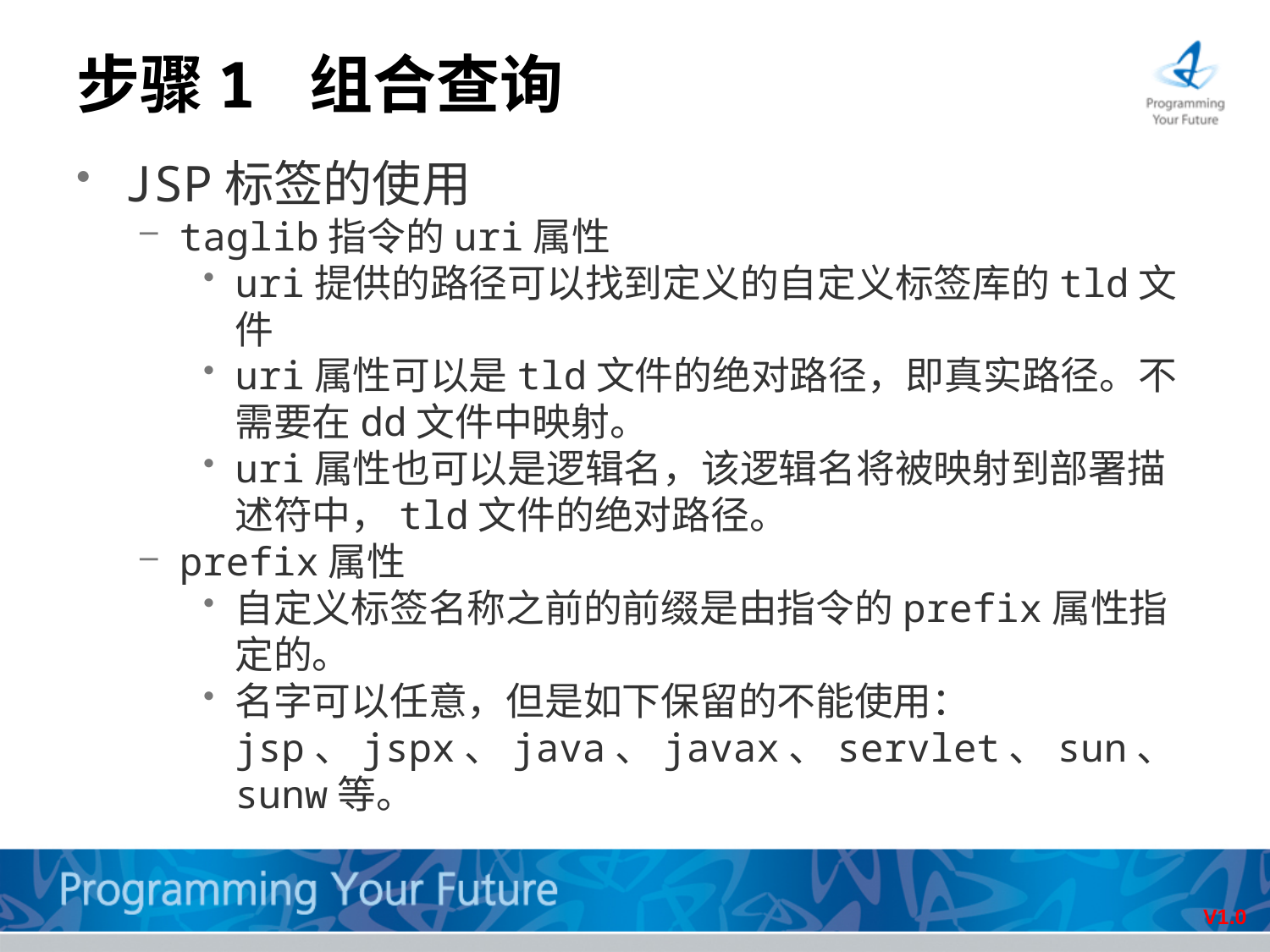

# 步骤1 组合查询
JSP标签的使用
taglib指令的uri属性
uri提供的路径可以找到定义的自定义标签库的tld文件
uri属性可以是tld文件的绝对路径，即真实路径。不需要在dd文件中映射。
uri属性也可以是逻辑名，该逻辑名将被映射到部署描述符中，tld文件的绝对路径。
prefix属性
自定义标签名称之前的前缀是由指令的prefix属性指定的。
名字可以任意，但是如下保留的不能使用：jsp、jspx、java、javax、servlet、sun、sunw等。